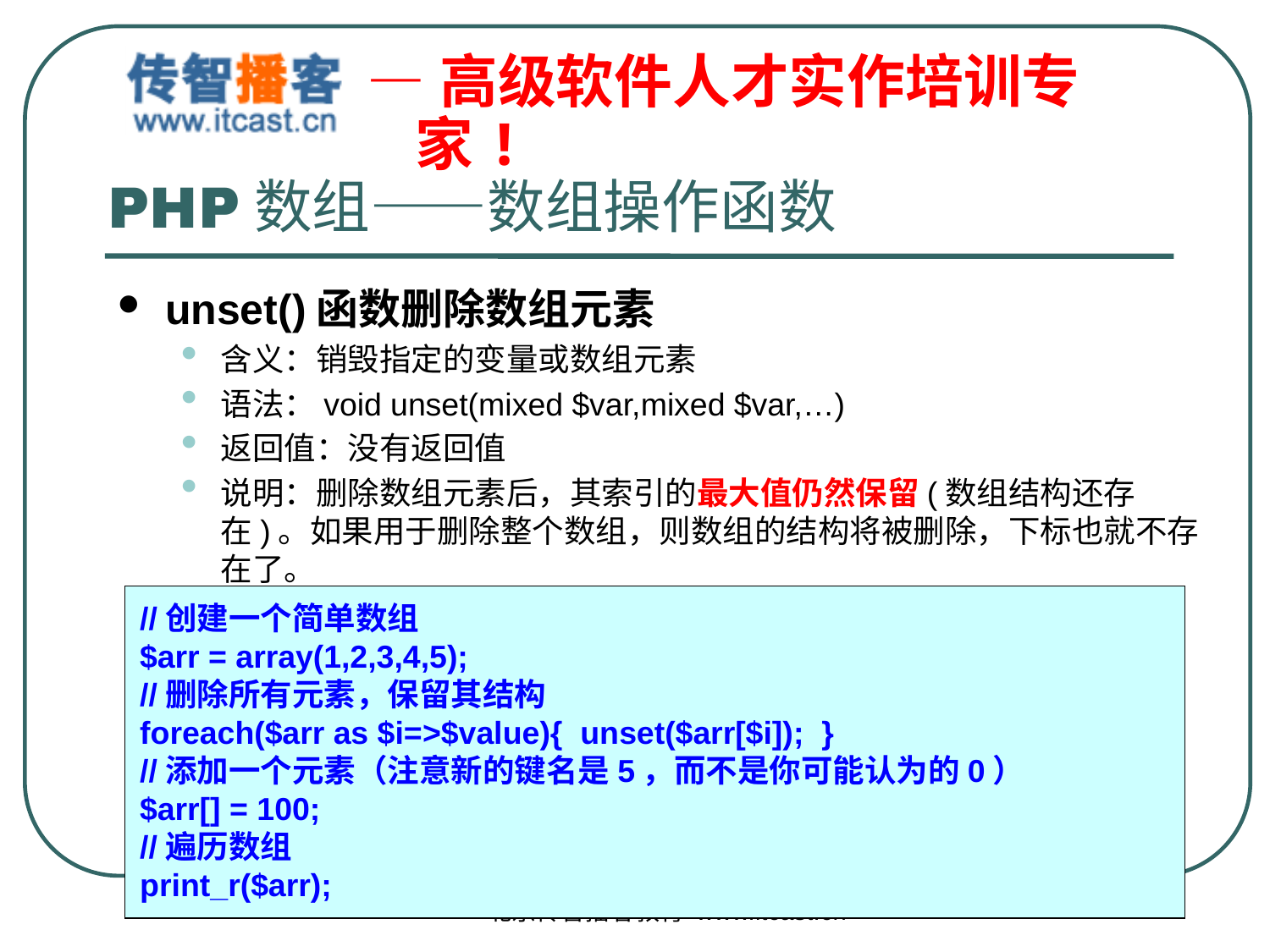

# PHP数组——数组操作函数
unset()函数删除数组元素
含义：销毁指定的变量或数组元素
语法：void unset(mixed $var,mixed $var,…)
返回值：没有返回值
说明：删除数组元素后，其索引的最大值仍然保留(数组结构还存在)。如果用于删除整个数组，则数组的结构将被删除，下标也就不存在了。

//创建一个简单数组
$arr = array(1,2,3,4,5);
//删除所有元素，保留其结构
foreach($arr as $i=>$value){  unset($arr[$i]);  }
//添加一个元素（注意新的键名是5，而不是你可能认为的0）
$arr[] = 100;
//遍历数组
print_r($arr);